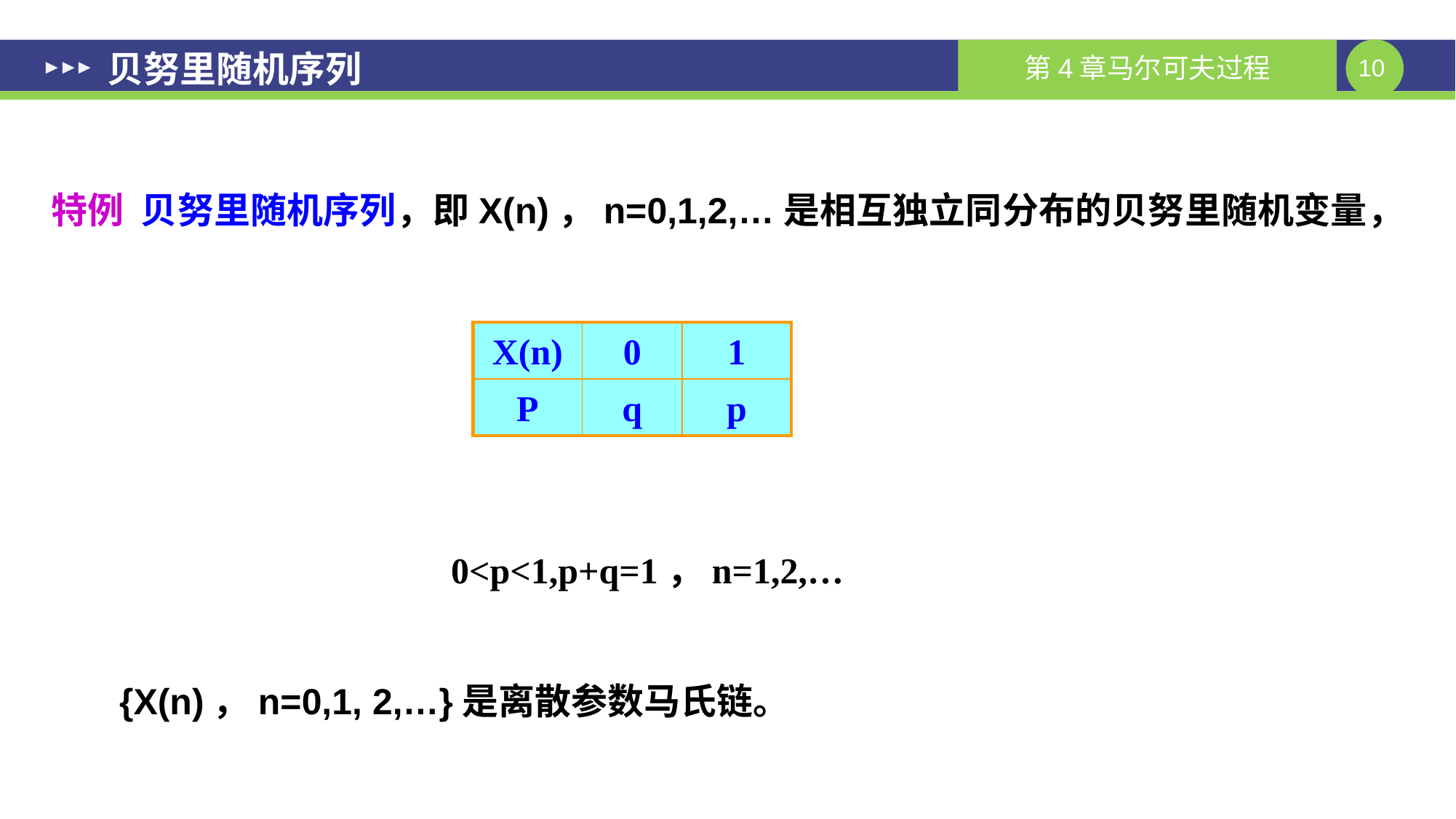

# 贝努里随机序列
特例  贝努里随机序列，即X(n)，n=0,1,2,…是相互独立同分布的贝努里随机变量，
| X(n) | 0 | 1 |
| --- | --- | --- |
| P | q | p |
0<p<1,p+q=1，n=1,2,…
{X(n)，n=0,1, 2,…}是离散参数马氏链。